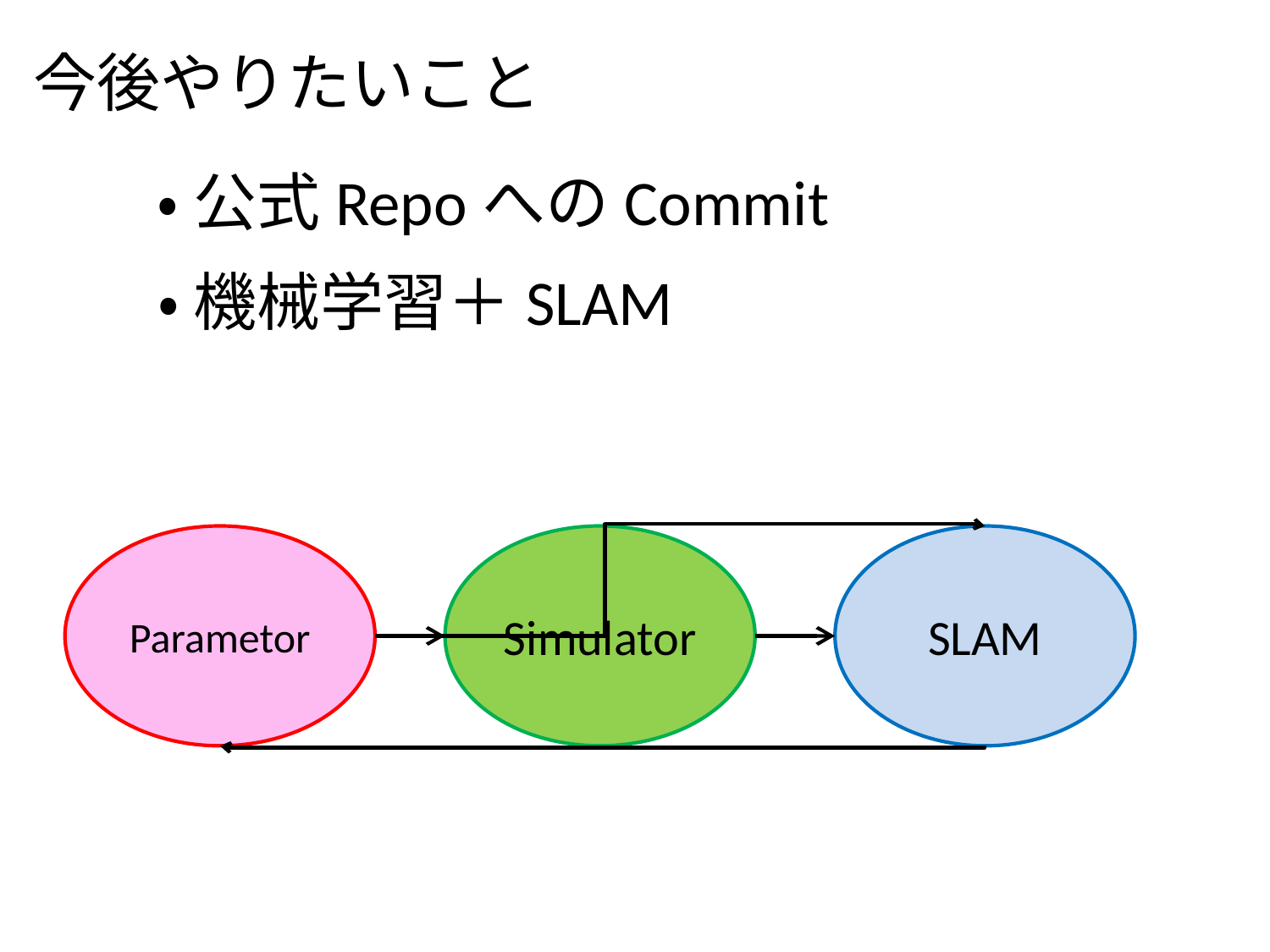

今後やりたいこと
・ 公式RepoへのCommit
・ 機械学習＋SLAM
Parametor
Simulator
SLAM